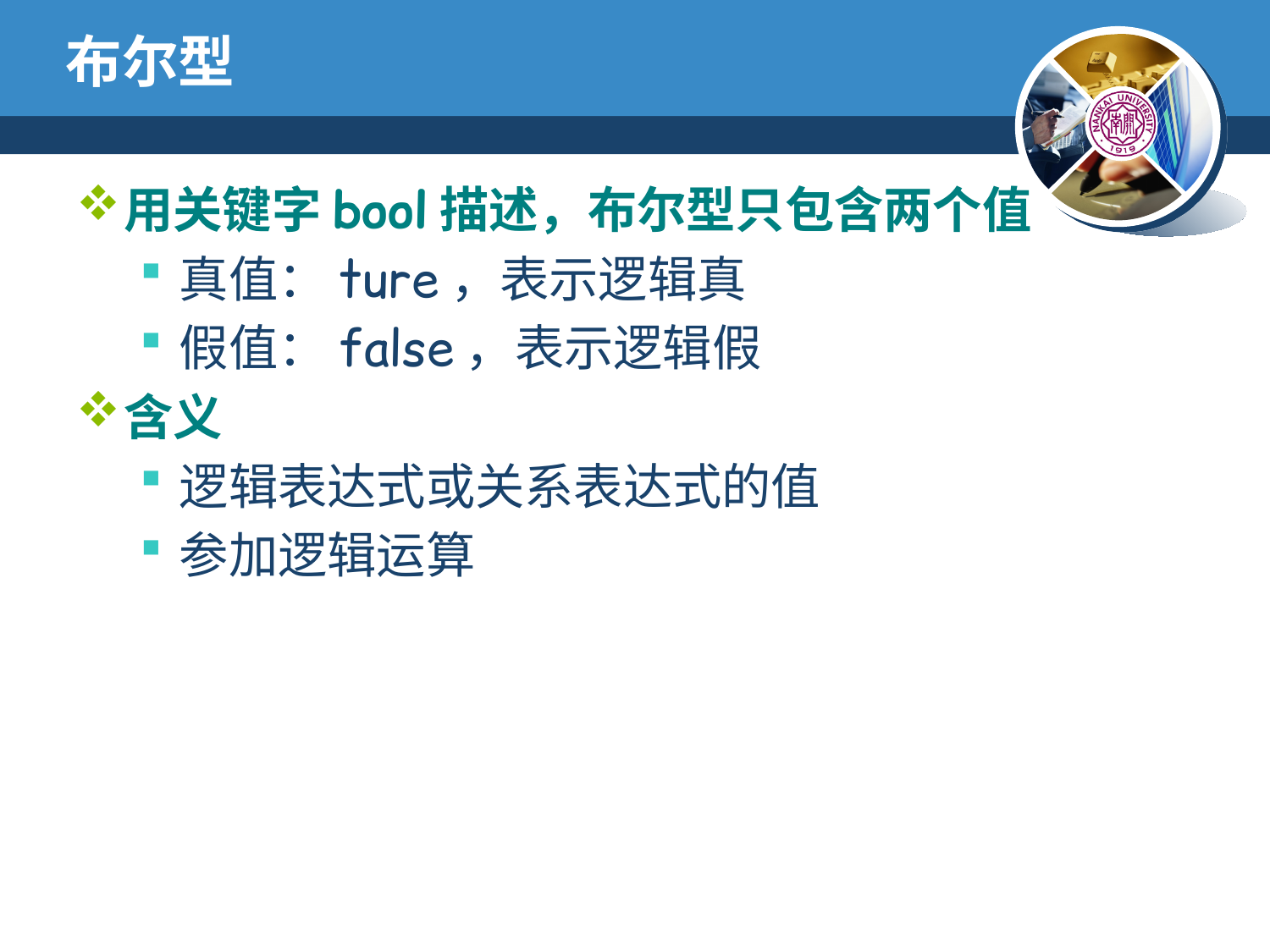

# 布尔型
用关键字bool描述，布尔型只包含两个值
真值：ture，表示逻辑真
假值：false，表示逻辑假
含义
逻辑表达式或关系表达式的值
参加逻辑运算